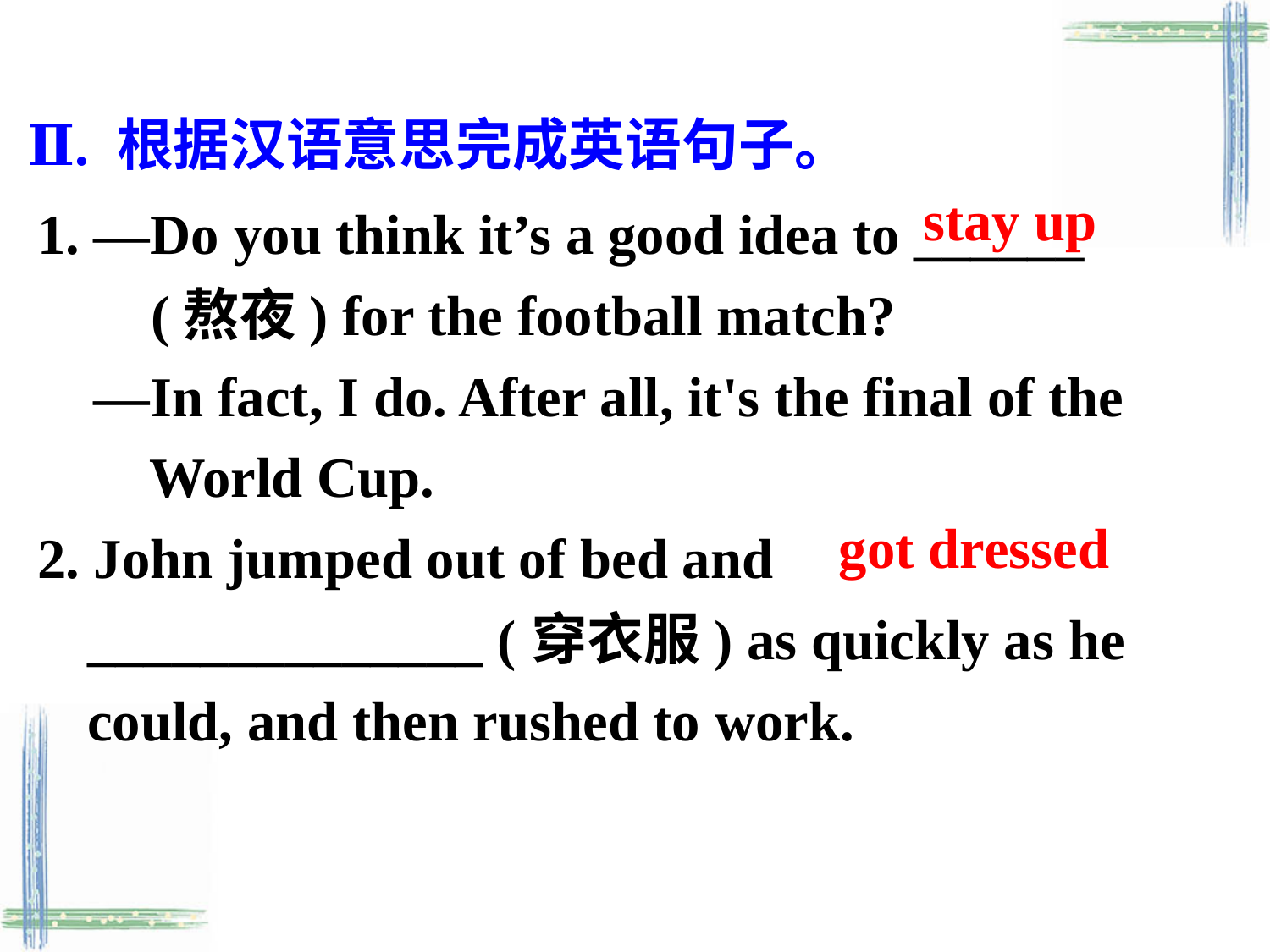

Ⅱ. 根据汉语意思完成英语句子。
1. —Do you think it’s a good idea to ______
        (熬夜) for the football match?
    —In fact, I do. After all, it's the final of the World Cup.
2. John jumped out of bed and ______________ (穿衣服) as quickly as he could, and then rushed to work.
stay up
got dressed